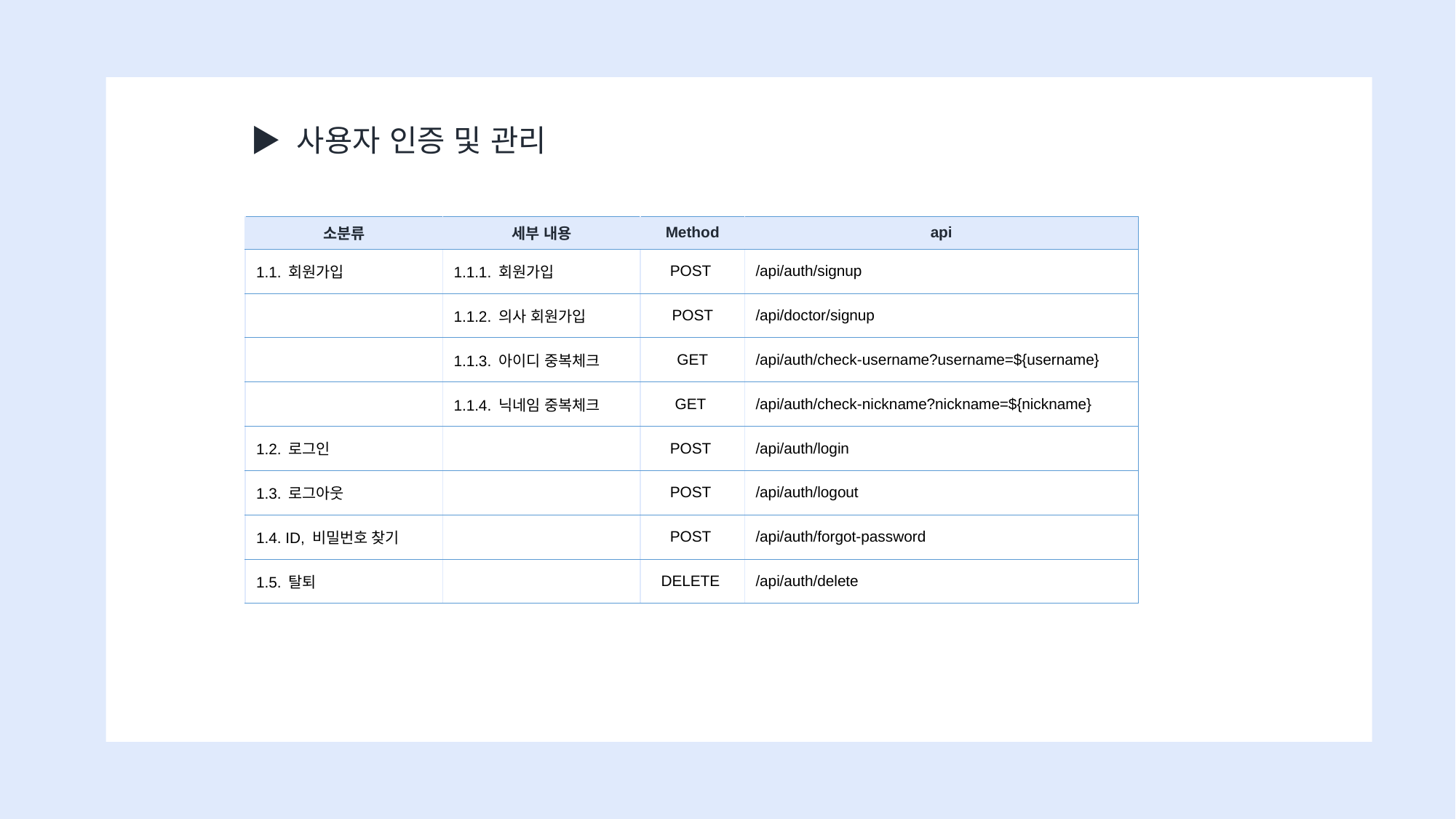

▶ 사용자 인증 및 관리
| 소분류 | 세부 내용 | Method | api |
| --- | --- | --- | --- |
| 1.1. 회원가입 | 1.1.1. 회원가입 | POST | /api/auth/signup |
|  | 1.1.2. 의사 회원가입 | POST | /api/doctor/signup |
|  | 1.1.3. 아이디 중복체크 | GET | /api/auth/check-username?username=${username} |
|  | 1.1.4. 닉네임 중복체크 | GET | /api/auth/check-nickname?nickname=${nickname} |
| 1.2. 로그인 |  | POST | /api/auth/login |
| 1.3. 로그아웃 |  | POST | /api/auth/logout |
| 1.4. ID, 비밀번호 찾기 |  | POST | /api/auth/forgot-password |
| 1.5. 탈퇴 |  | DELETE | /api/auth/delete |